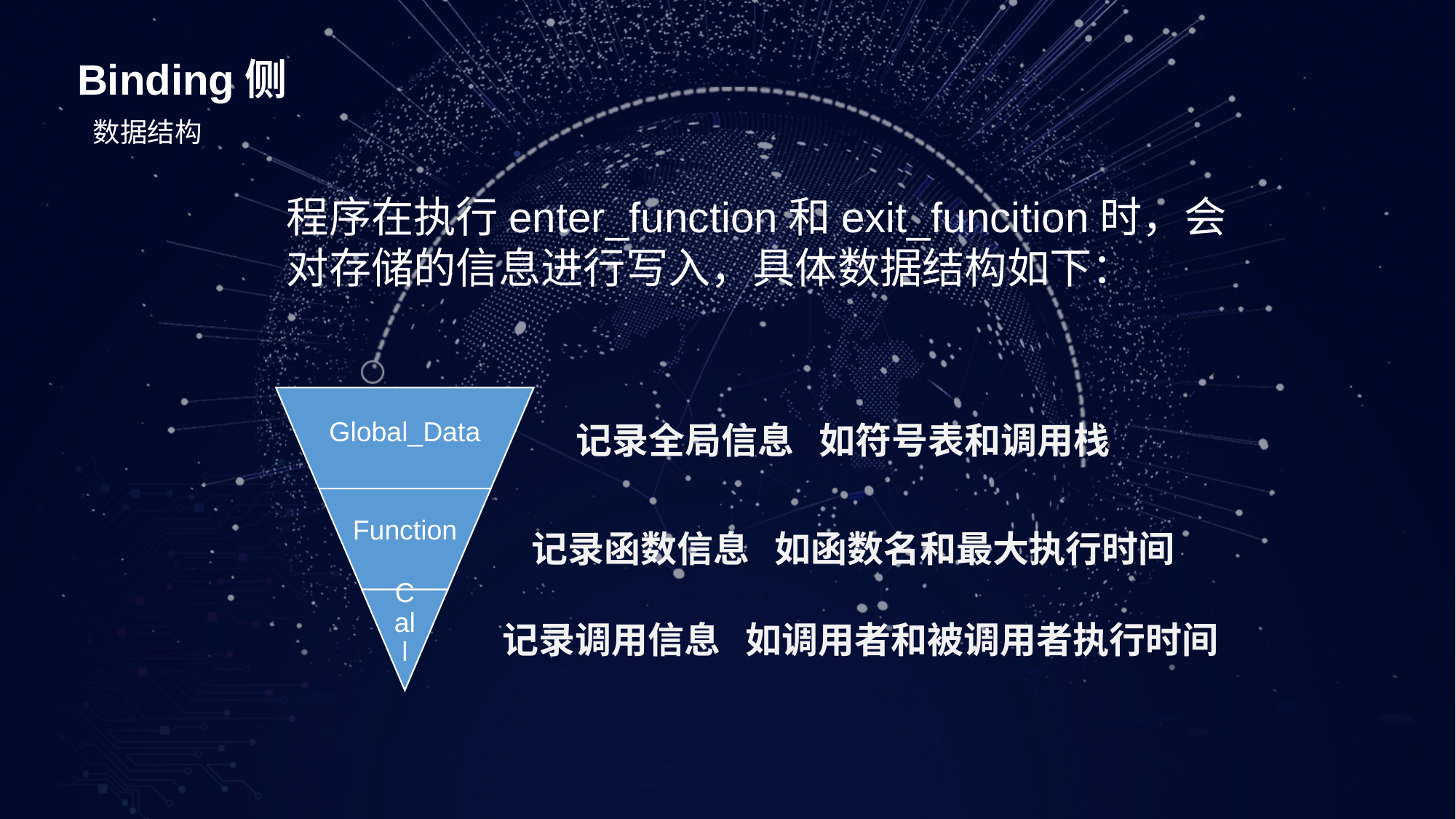

Binding侧
数据结构
程序在执行enter_function和exit_funcition时，会对存储的信息进行写入，具体数据结构如下：

Global_Data
Function
Call
记录全局信息   如符号表和调用栈
记录函数信息   如函数名和最大执行时间
记录调用信息   如调用者和被调用者执行时间